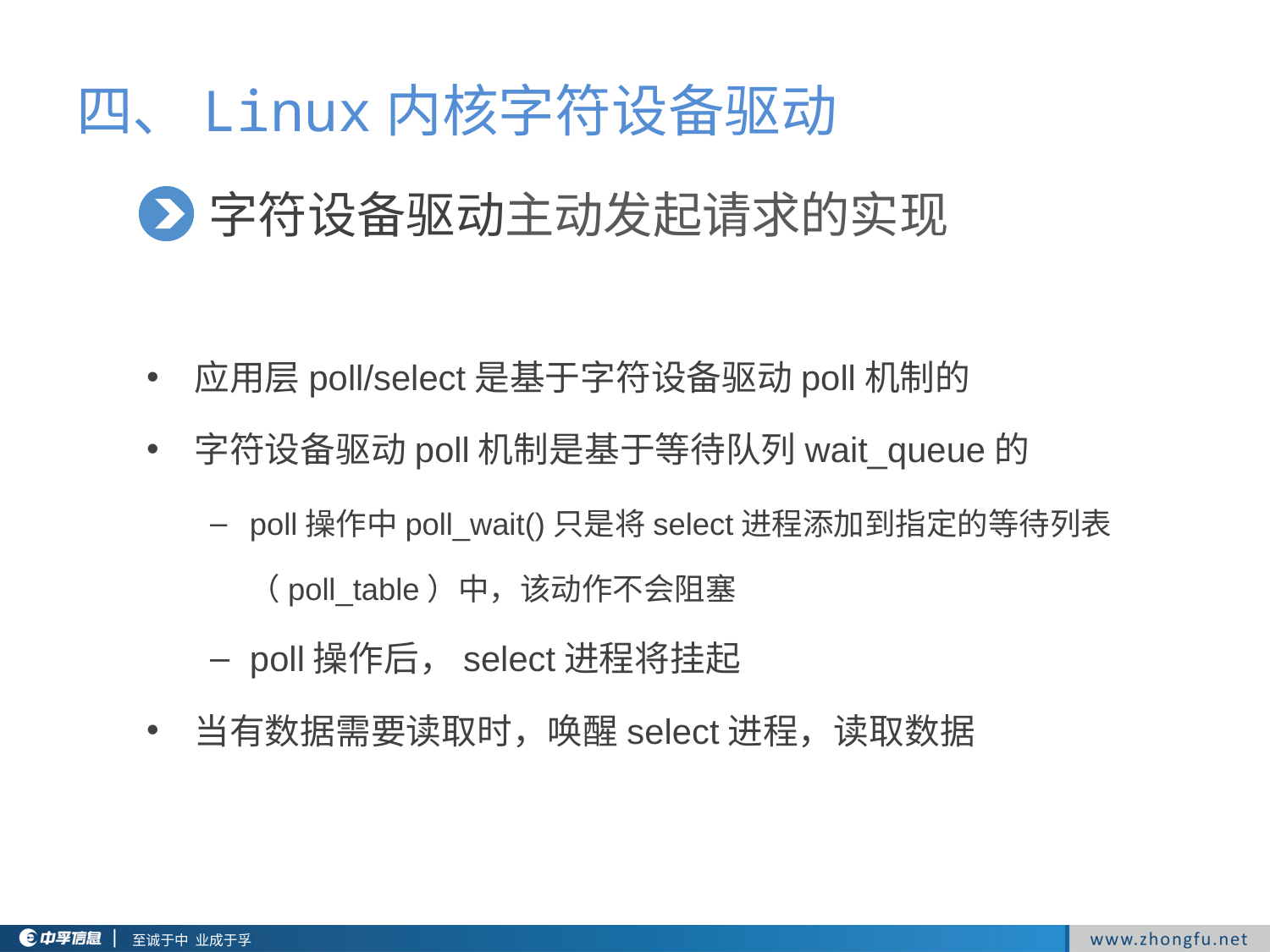

四、Linux内核字符设备驱动
字符设备驱动主动发起请求的实现

应用层poll/select是基于字符设备驱动poll机制的
字符设备驱动poll机制是基于等待队列wait_queue的
poll操作中poll_wait()只是将select进程添加到指定的等待列表（poll_table）中，该动作不会阻塞
poll操作后，select进程将挂起
当有数据需要读取时，唤醒select进程，读取数据